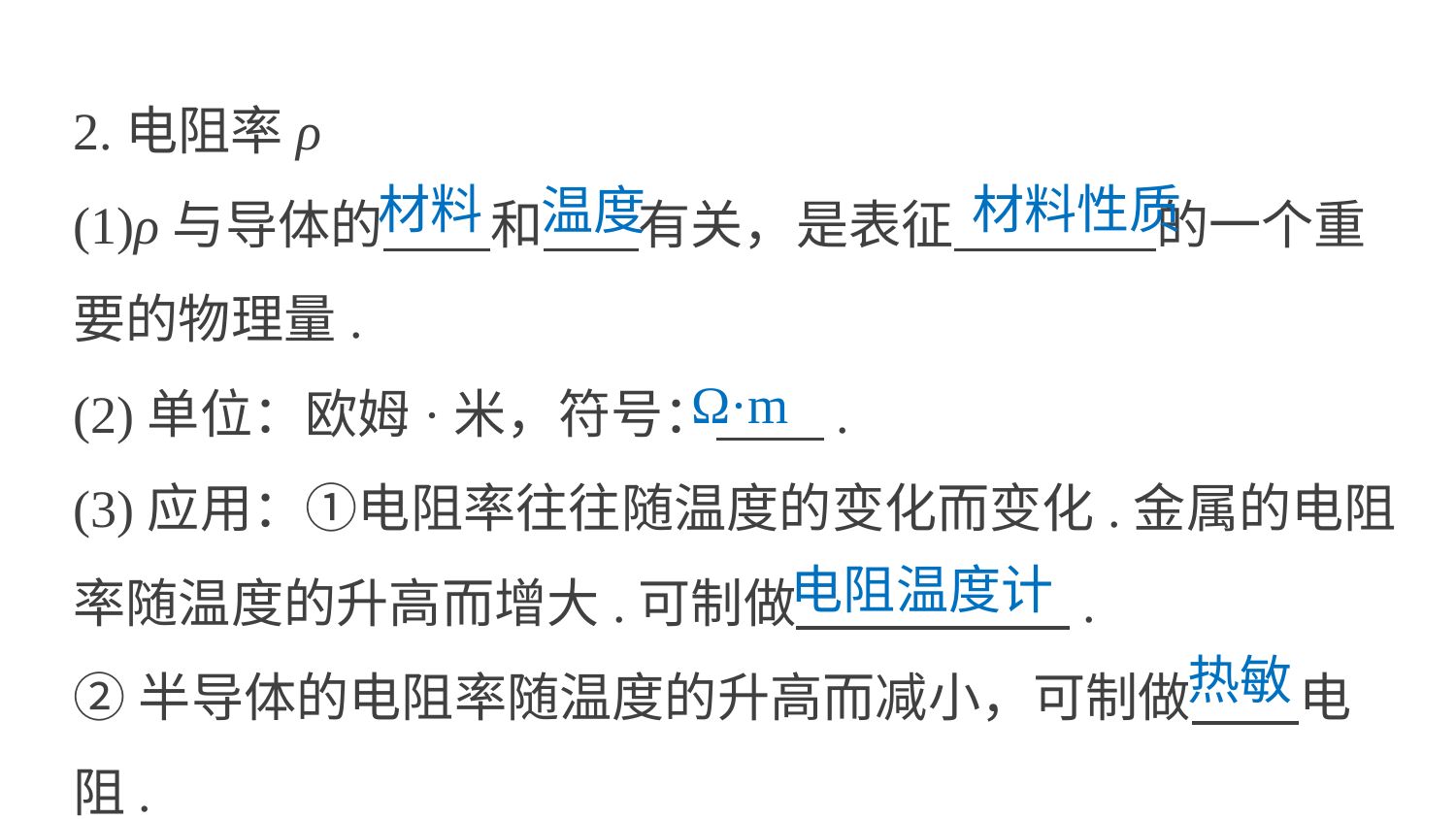

2.电阻率ρ
(1)ρ与导体的         和        有关，是表征                 的一个重要的物理量.
(2)单位：欧姆·米，符号：         .
(3)应用：①电阻率往往随温度的变化而变化.金属的电阻率随温度的升高而增大.可制做                       .
②半导体的电阻率随温度的升高而减小，可制做         电阻.
材料性质
材料
温度
Ω·m
电阻温度计
热敏